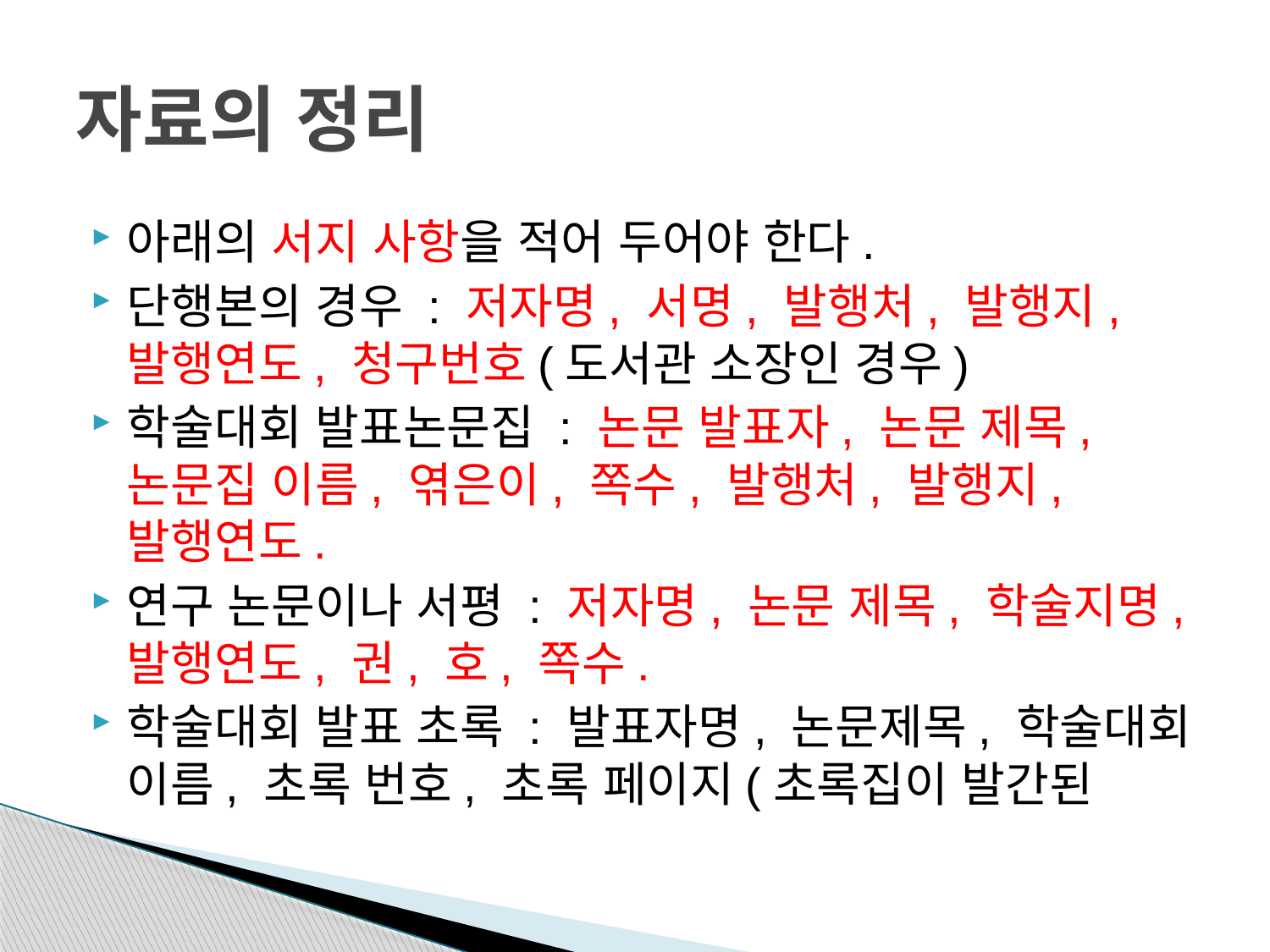

# 자료의 정리
아래의 서지 사항을 적어 두어야 한다.
단행본의 경우 : 저자명, 서명, 발행처, 발행지, 발행연도, 청구번호(도서관 소장인 경우)
학술대회 발표논문집 : 논문 발표자, 논문 제목, 논문집 이름, 엮은이, 쪽수, 발행처, 발행지, 발행연도.
연구 논문이나 서평 : 저자명, 논문 제목, 학술지명, 발행연도, 권, 호, 쪽수.
학술대회 발표 초록 : 발표자명, 논문제목, 학술대회 이름, 초록 번호, 초록 페이지(초록집이 발간된